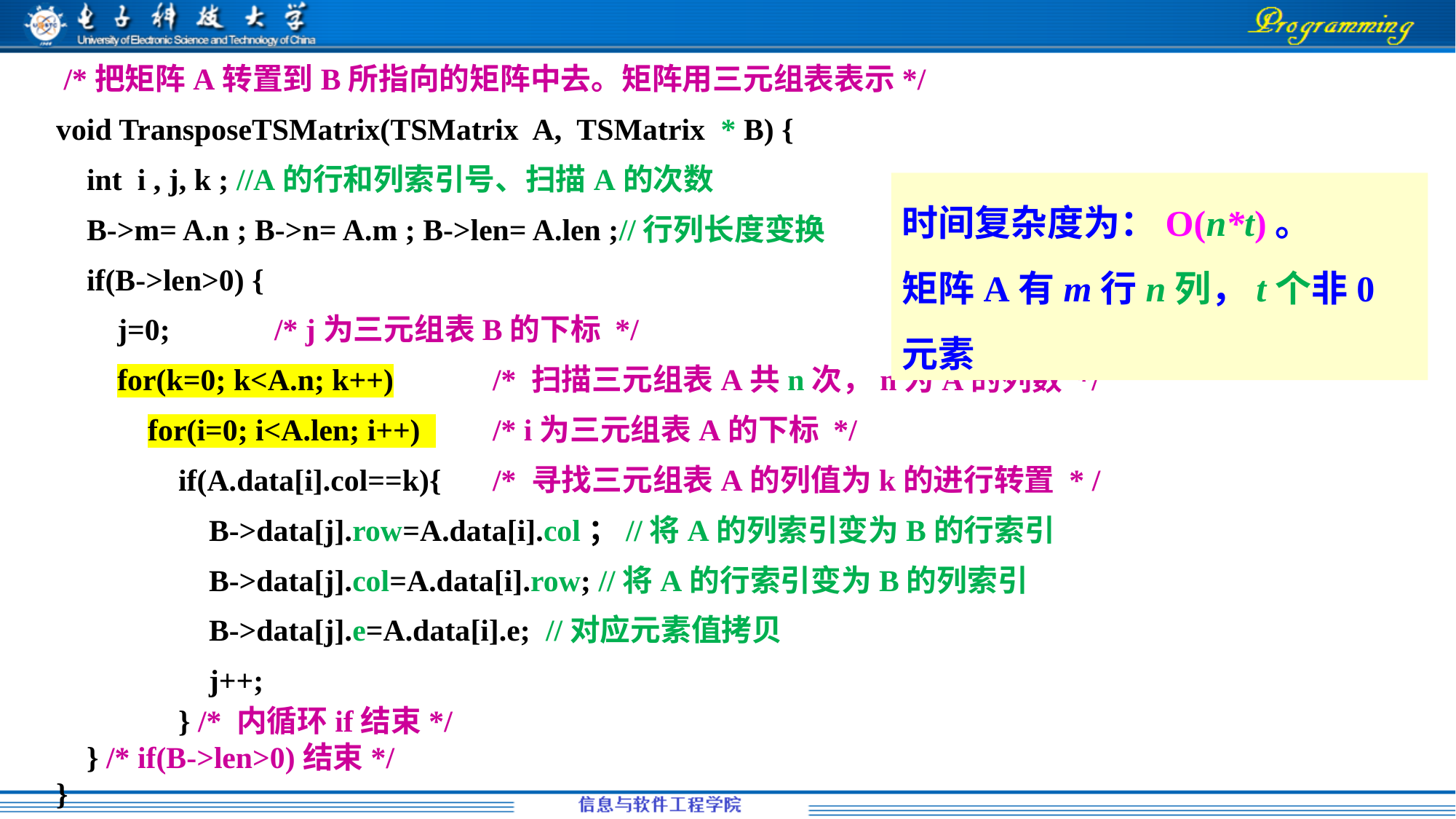

/*把矩阵A转置到B所指向的矩阵中去。矩阵用三元组表表示*/
void TransposeTSMatrix(TSMatrix  A,  TSMatrix  * B) {
    int  i , j, k ; //A的行和列索引号、扫描A的次数
    B->m= A.n ; B->n= A.m ; B->len= A.len ;//行列长度变换
    if(B->len>0) {
        j=0; 	/* j为三元组表B的下标 */
        for(k=0; k<A.n; k++)	/* 扫描三元组表A共n次，n为A的列数 */
            for(i=0; i<A.len; i++)  	/* i为三元组表A的下标 */
                if(A.data[i].col==k){ 	/* 寻找三元组表A的列值为k的进行转置 * /
                    B->data[j].row=A.data[i].col；//将A的列索引变为B的行索引
                    B->data[j].col=A.data[i].row; //将A的行索引变为B的列索引
                    B->data[j].e=A.data[i].e;  //对应元素值拷贝
                    j++;
                } /* 内循环if结束*/
    } /* if(B->len>0)结束*/
}
时间复杂度为：O(n*t)。
矩阵A有m行n列，t个非0元素